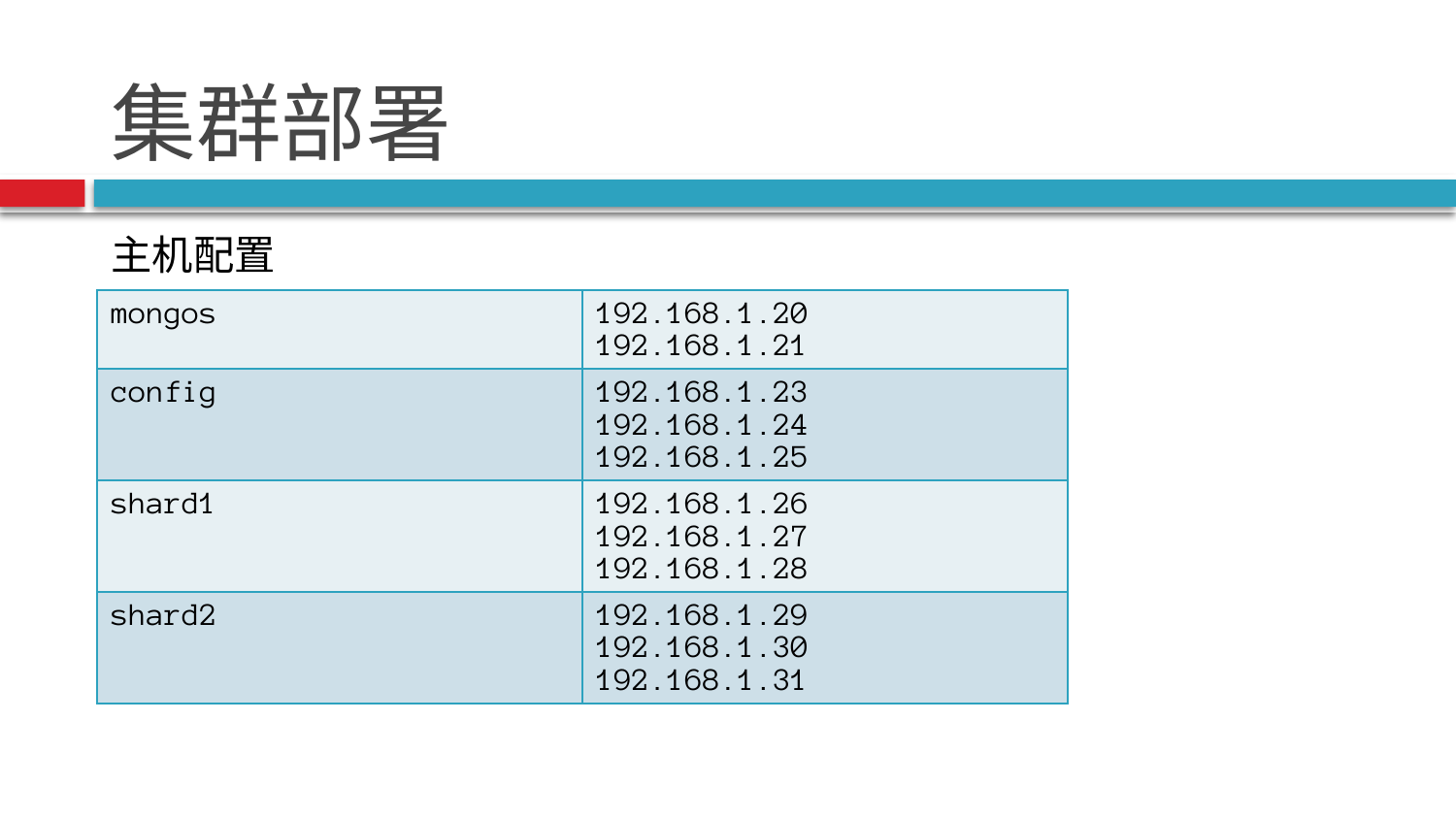

# 集群部署
主机配置
| mongos | 192.168.1.20 192.168.1.21 |
| --- | --- |
| config | 192.168.1.23 192.168.1.24 192.168.1.25 |
| shard1 | 192.168.1.26 192.168.1.27 192.168.1.28 |
| shard2 | 192.168.1.29 192.168.1.30 192.168.1.31 |